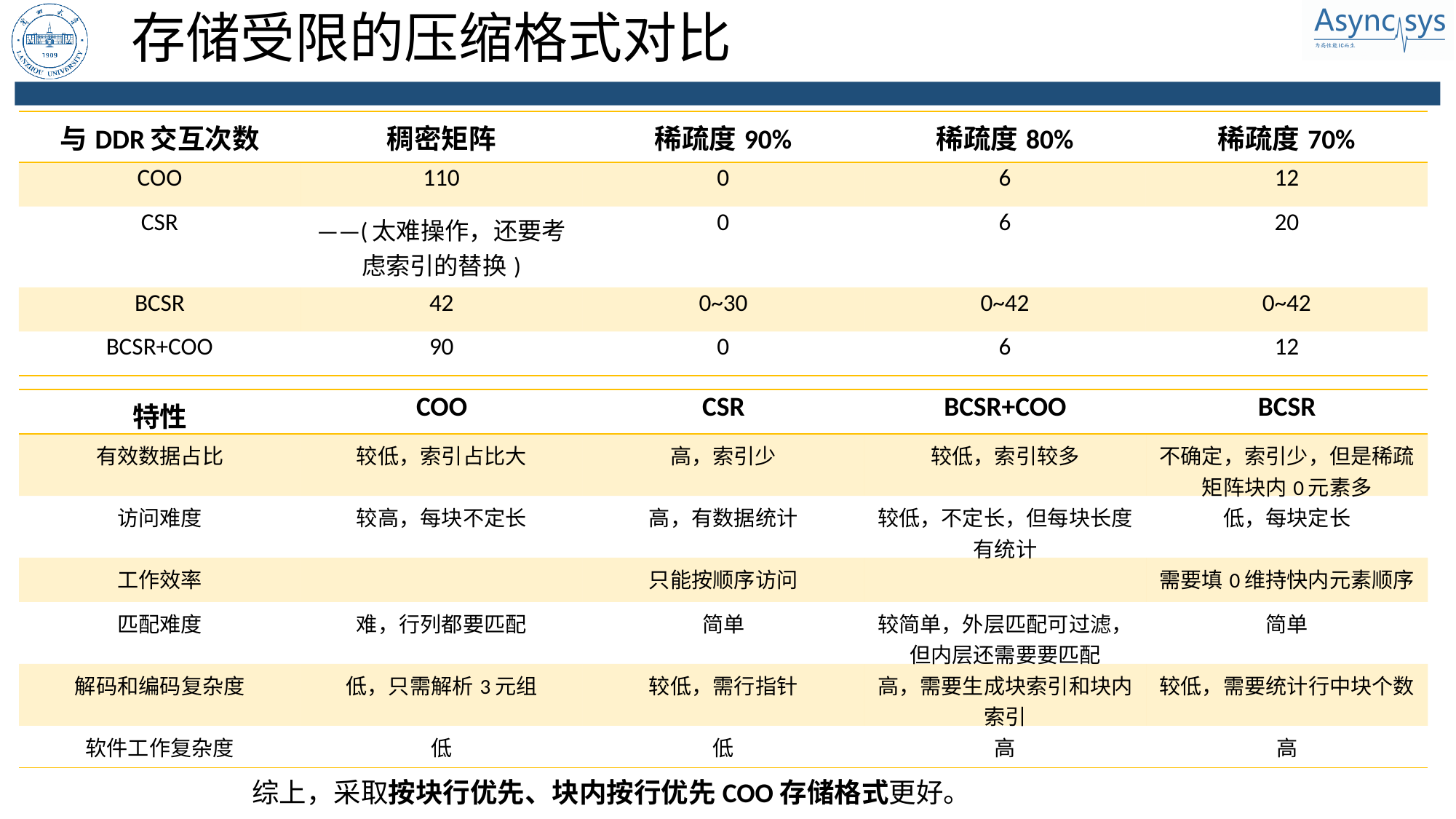

# 存储受限的压缩格式对比
| 与DDR交互次数 | 稠密矩阵 | 稀疏度90% | 稀疏度80% | 稀疏度70% |
| --- | --- | --- | --- | --- |
| COO | 110 | 0 | 6 | 12 |
| CSR | ——(太难操作，还要考虑索引的替换) | 0 | 6 | 20 |
| BCSR | 42 | 0~30 | 0~42 | 0~42 |
| BCSR+COO | 90 | 0 | 6 | 12 |
| 特性 | COO | CSR | BCSR+COO | BCSR |
| --- | --- | --- | --- | --- |
| 有效数据占比 | 较低，索引占比大 | 高，索引少 | 较低，索引较多 | 不确定，索引少，但是稀疏矩阵块内0元素多 |
| 访问难度 | 较高，每块不定长 | 高，有数据统计 | 较低，不定长，但每块长度有统计 | 低，每块定长 |
| 工作效率 |  | 只能按顺序访问 |  | 需要填0维持快内元素顺序 |
| 匹配难度 | 难，行列都要匹配 | 简单 | 较简单，外层匹配可过滤，但内层还需要要匹配 | 简单 |
| 解码和编码复杂度 | 低，只需解析3元组 | 较低，需行指针 | 高，需要生成块索引和块内索引 | 较低，需要统计行中块个数 |
| 软件工作复杂度 | 低 | 低 | 高 | 高 |
综上，采取按块行优先、块内按行优先COO存储格式更好。